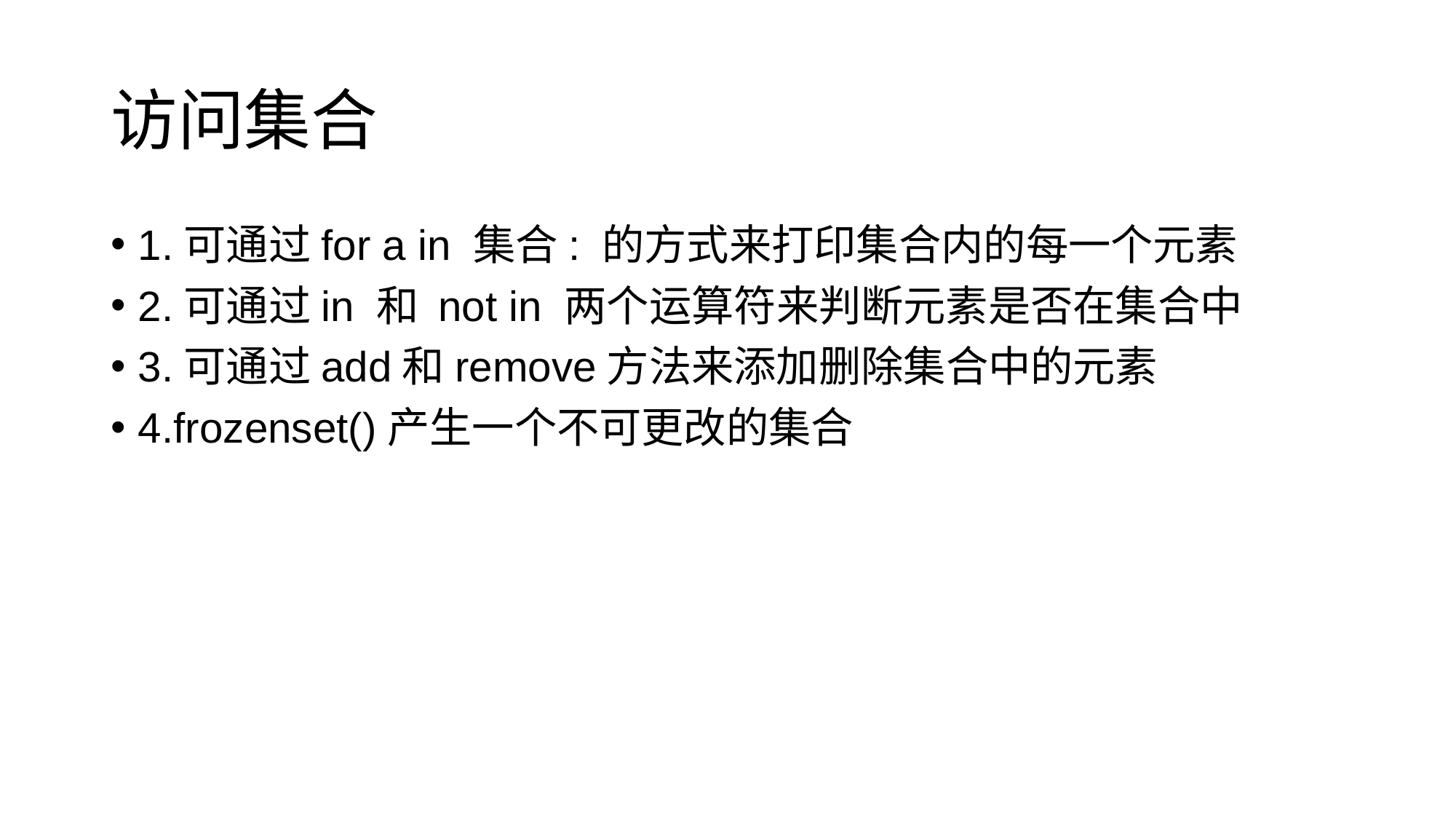

# 访问集合
1.可通过for a in 集合: 的方式来打印集合内的每一个元素
2.可通过in 和 not in 两个运算符来判断元素是否在集合中
3.可通过add和remove方法来添加删除集合中的元素
4.frozenset()产生一个不可更改的集合